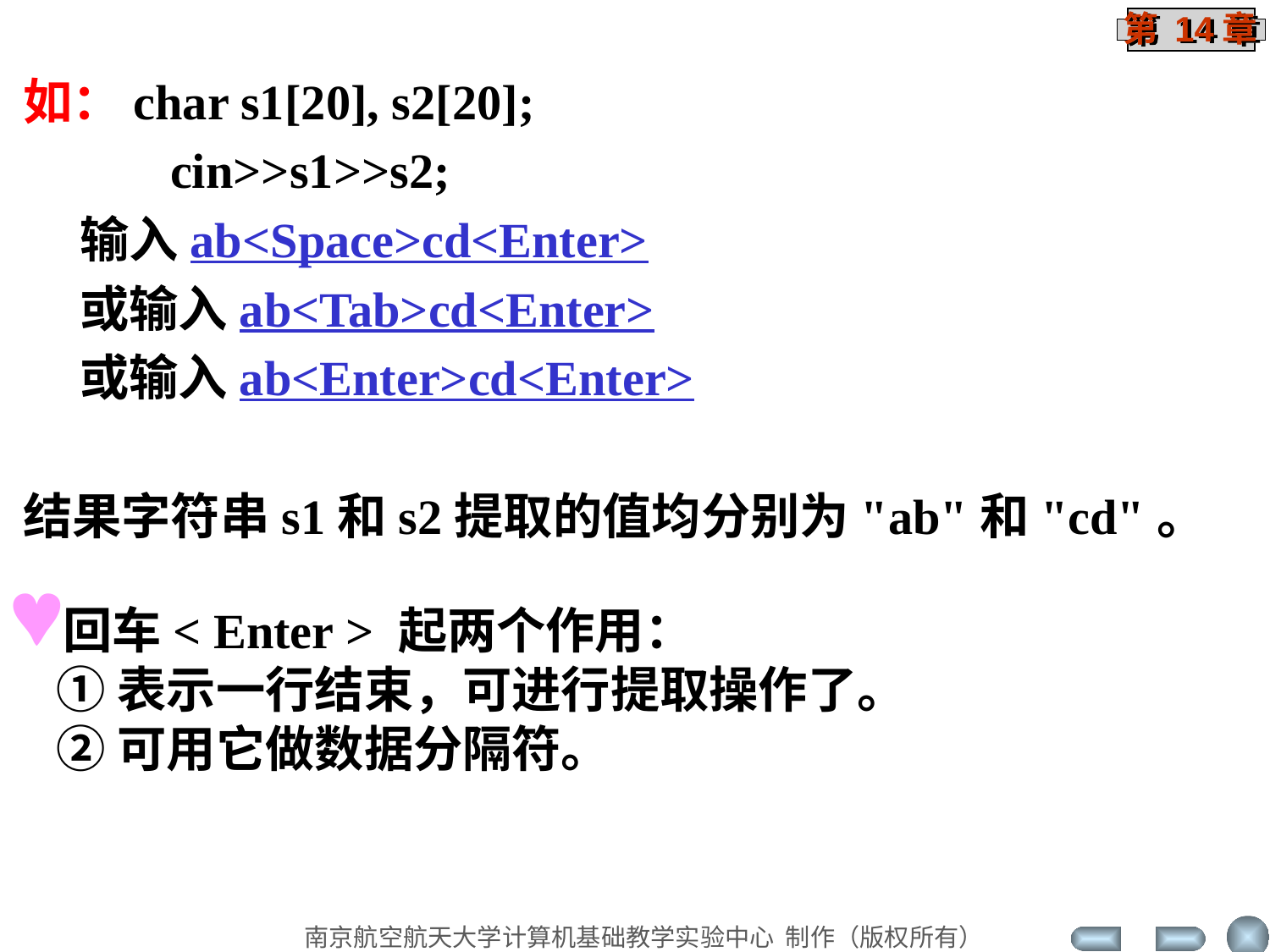

如：char s1[20], s2[20];
            cin>>s1>>s2;
    输入ab<Space>cd<Enter>
    或输入ab<Tab>cd<Enter>
    或输入ab<Enter>cd<Enter>

结果字符串s1和s2提取的值均分别为"ab"和"cd"。
回车< Enter > 起两个作用：
    ①表示一行结束，可进行提取操作了。
    ②可用它做数据分隔符。